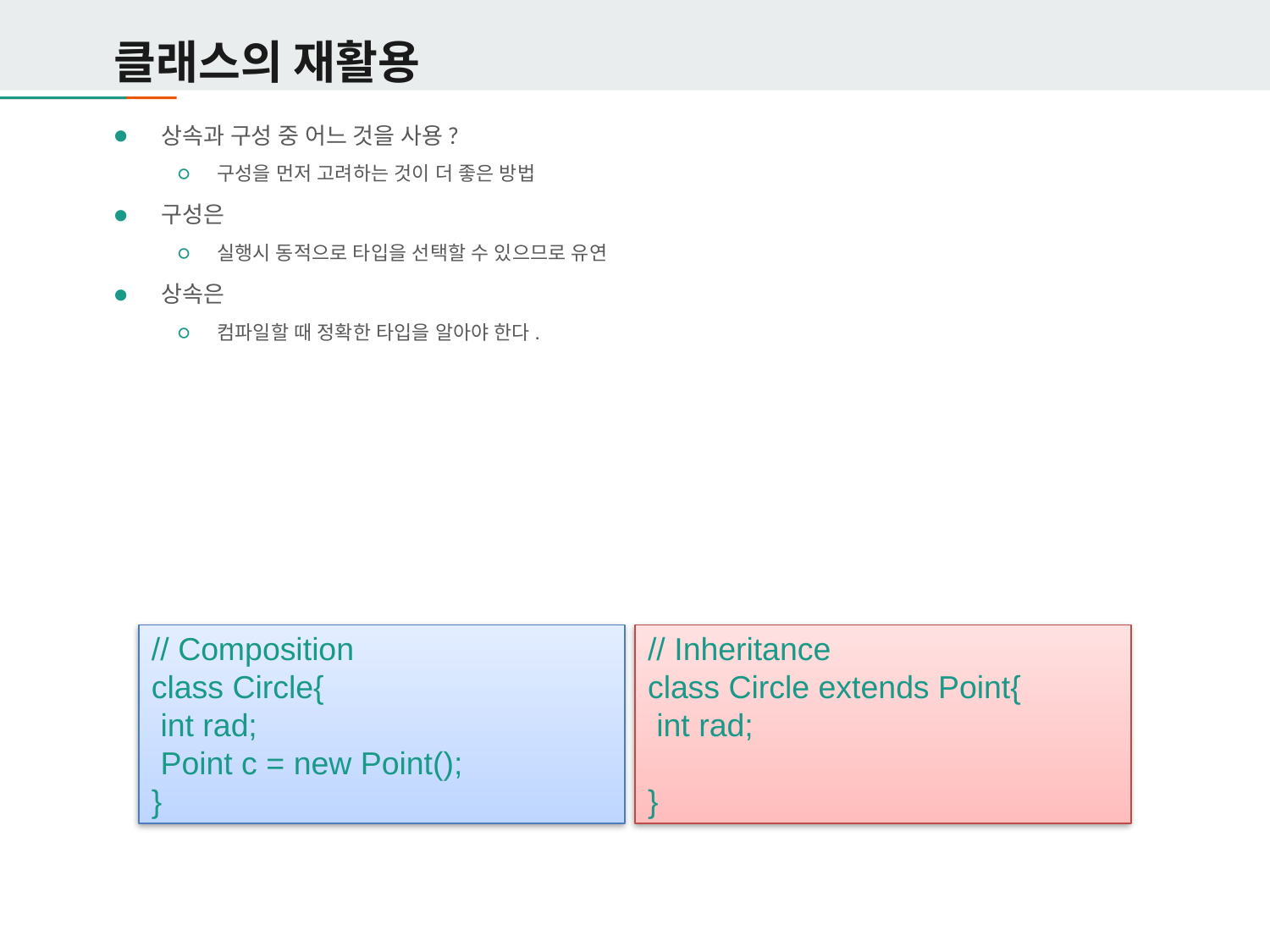

# 클래스의 재활용
상속과 구성 중 어느 것을 사용?
구성을 먼저 고려하는 것이 더 좋은 방법
구성은
실행시 동적으로 타입을 선택할 수 있으므로 유연
상속은
컴파일할 때 정확한 타입을 알아야 한다.
// Composition
class Circle{
 int rad;
 Point c = new Point();
}
// Inheritance
class Circle extends Point{
 int rad;

}